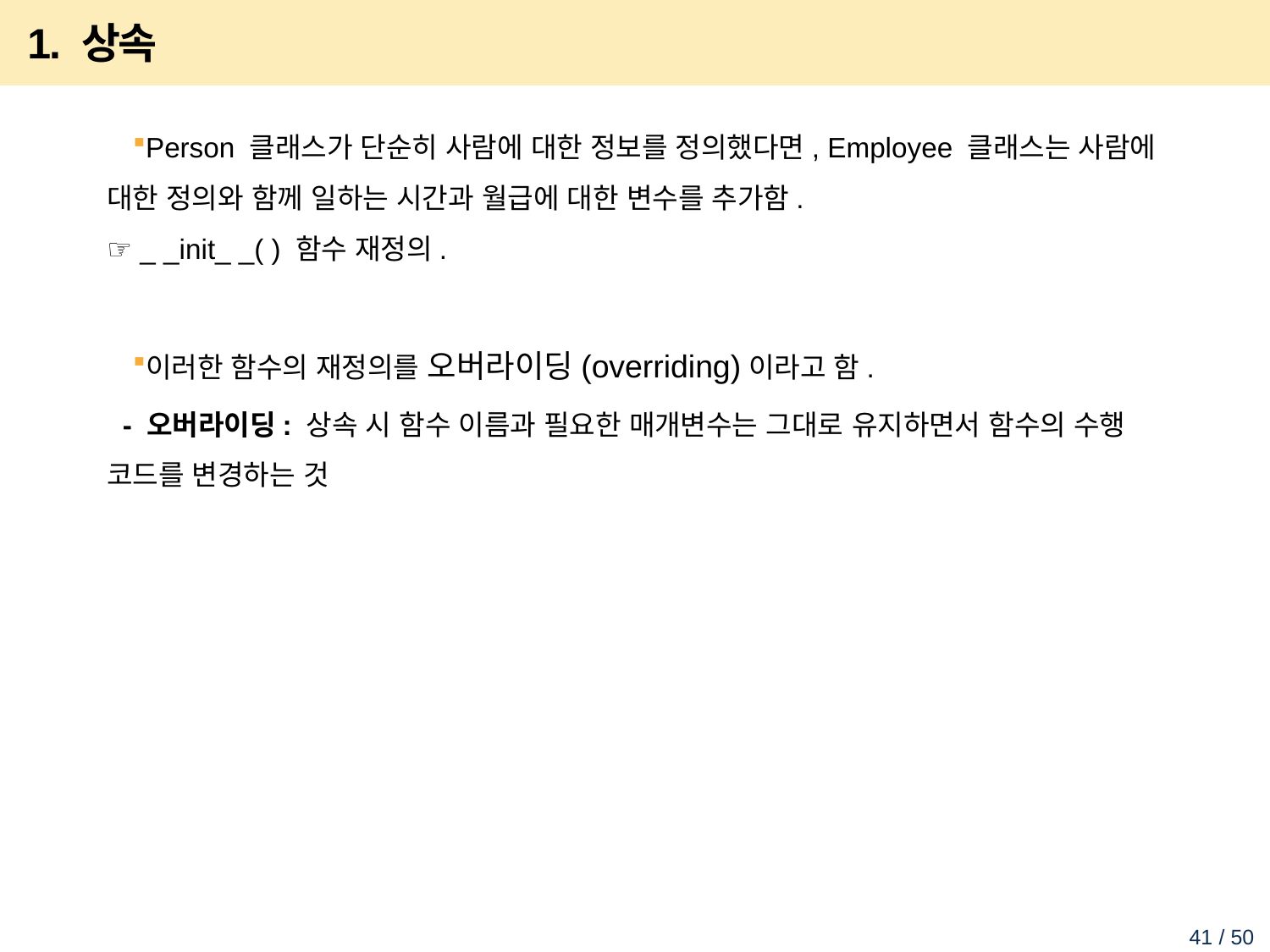

# 1. 상속
Person 클래스가 단순히 사람에 대한 정보를 정의했다면, Employee 클래스는 사람에 대한 정의와 함께 일하는 시간과 월급에 대한 변수를 추가함.
☞ _ _init_ _( ) 함수 재정의.

이러한 함수의 재정의를 오버라이딩(overriding)이라고 함.
  - 오버라이딩: 상속 시 함수 이름과 필요한 매개변수는 그대로 유지하면서 함수의 수행 코드를 변경하는 것